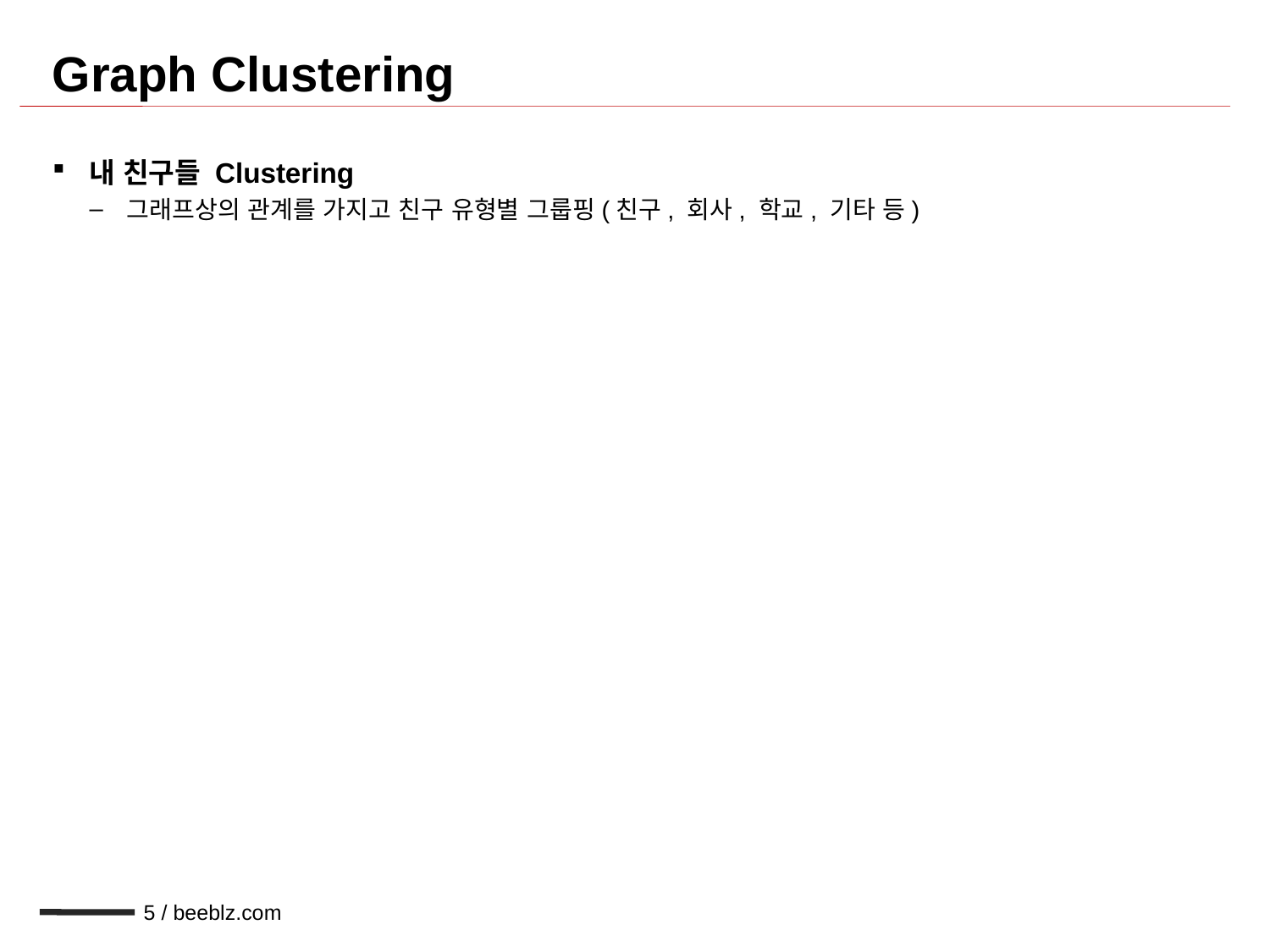

# Graph Clustering
내 친구들 Clustering
그래프상의 관계를 가지고 친구 유형별 그룹핑(친구, 회사, 학교, 기타 등)